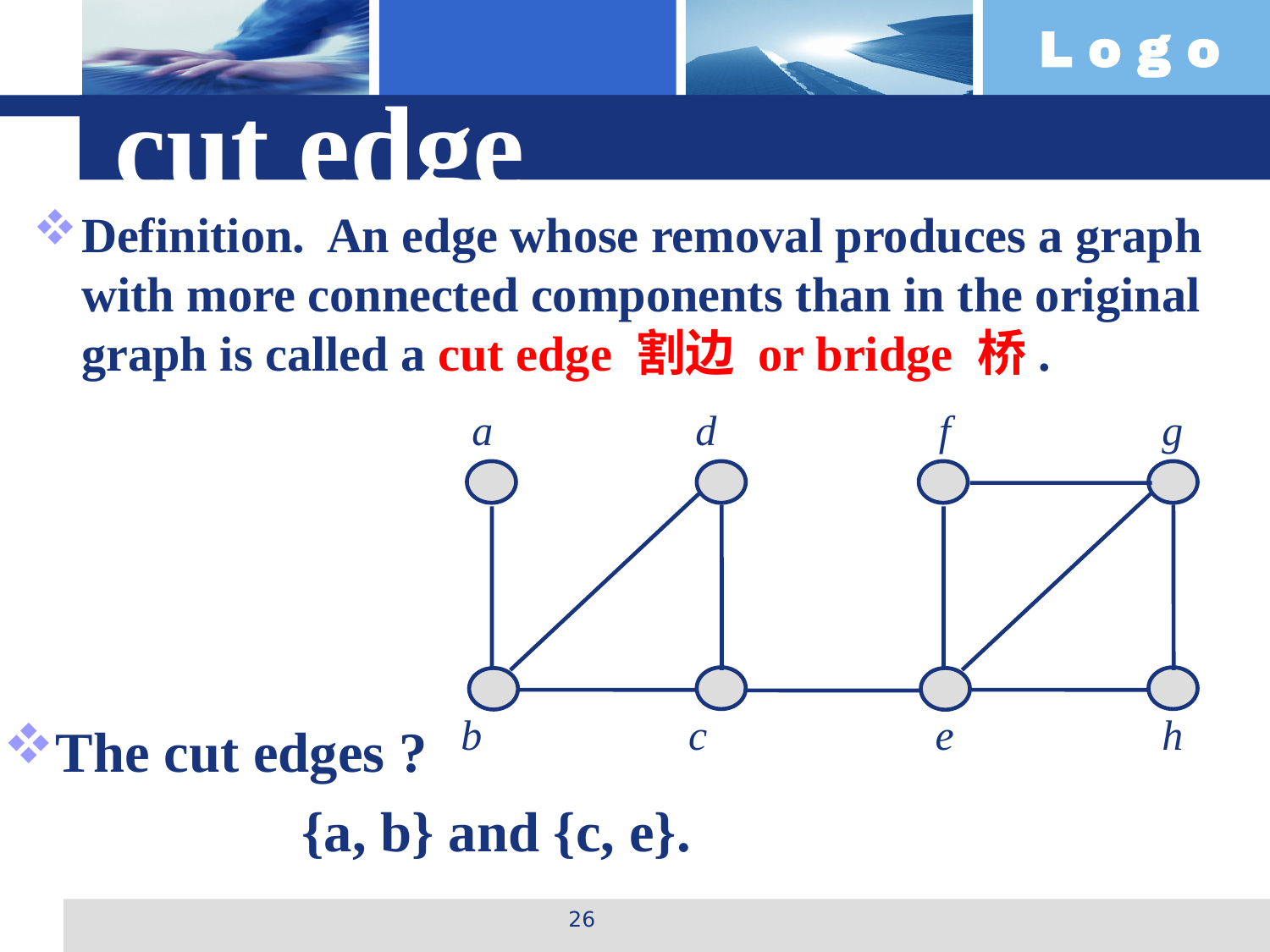

# cut edge
Definition.  An edge whose removal produces a graph with more connected components than in the original graph is called a cut edge 割边 or bridge 桥.
a
d
f
g

b
c
e
h
The cut edges ?
                     {a, b} and {c, e}.
26